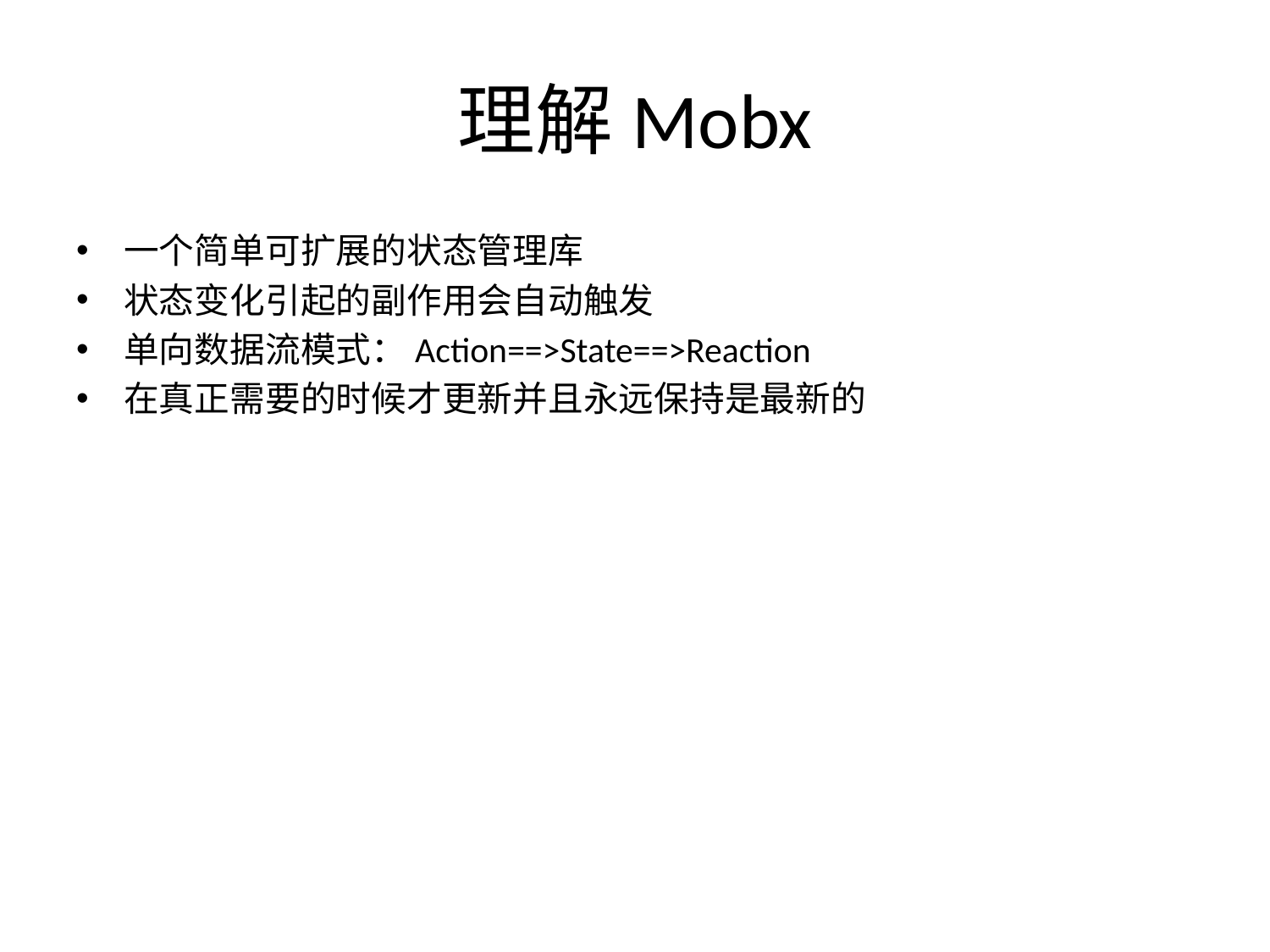

# 理解Mobx
一个简单可扩展的状态管理库
状态变化引起的副作用会自动触发
单向数据流模式：Action==>State==>Reaction
在真正需要的时候才更新并且永远保持是最新的